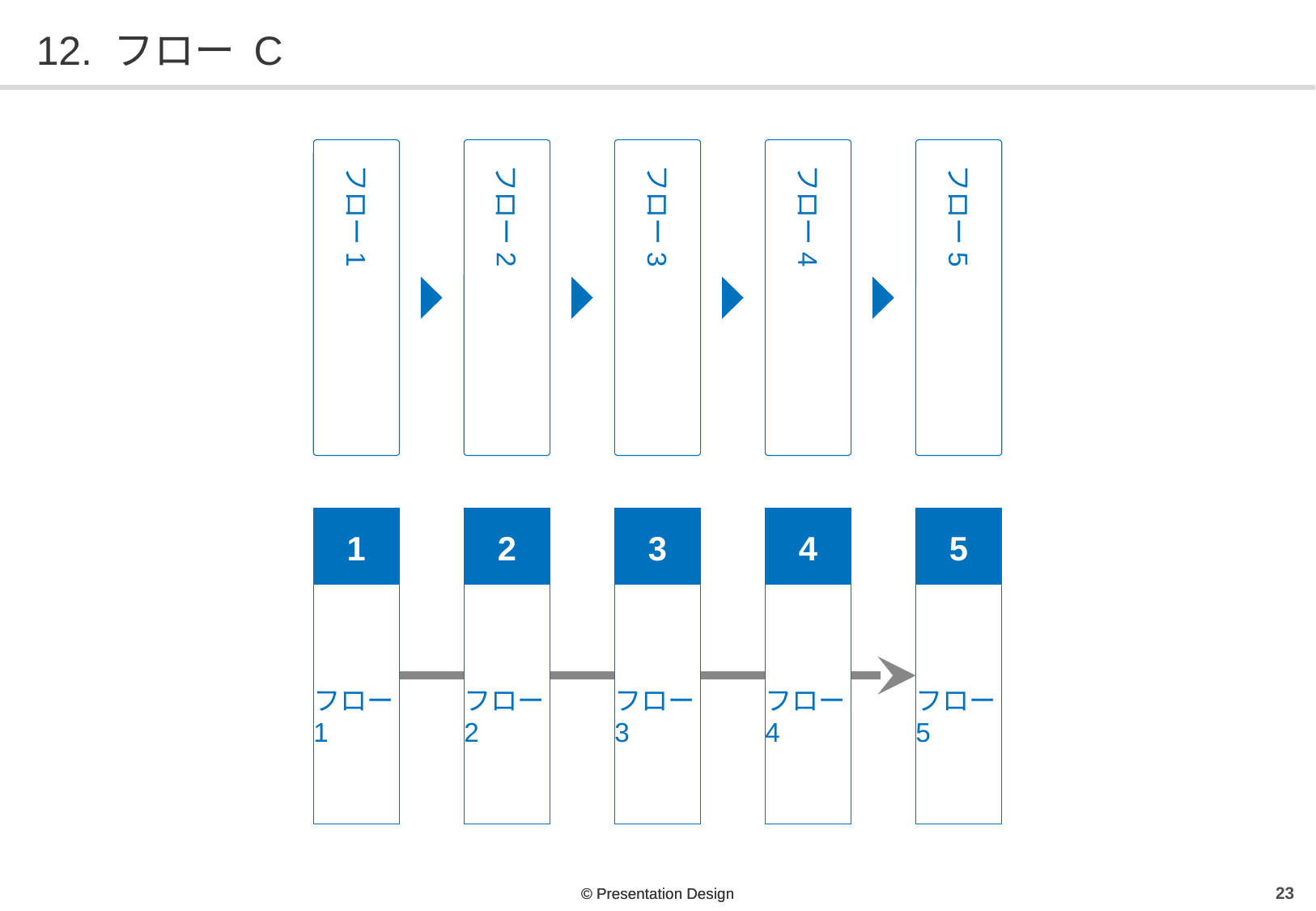

# 12. フロー C
フロー1
フロー2
フロー3
フロー4
フロー5

| 1 |
| --- |
| フロー1 |
| 2 |
| --- |
| フロー2 |
| 3 |
| --- |
| フロー3 |
| 4 |
| --- |
| フロー4 |
| 5 |
| --- |
| フロー5 |
23